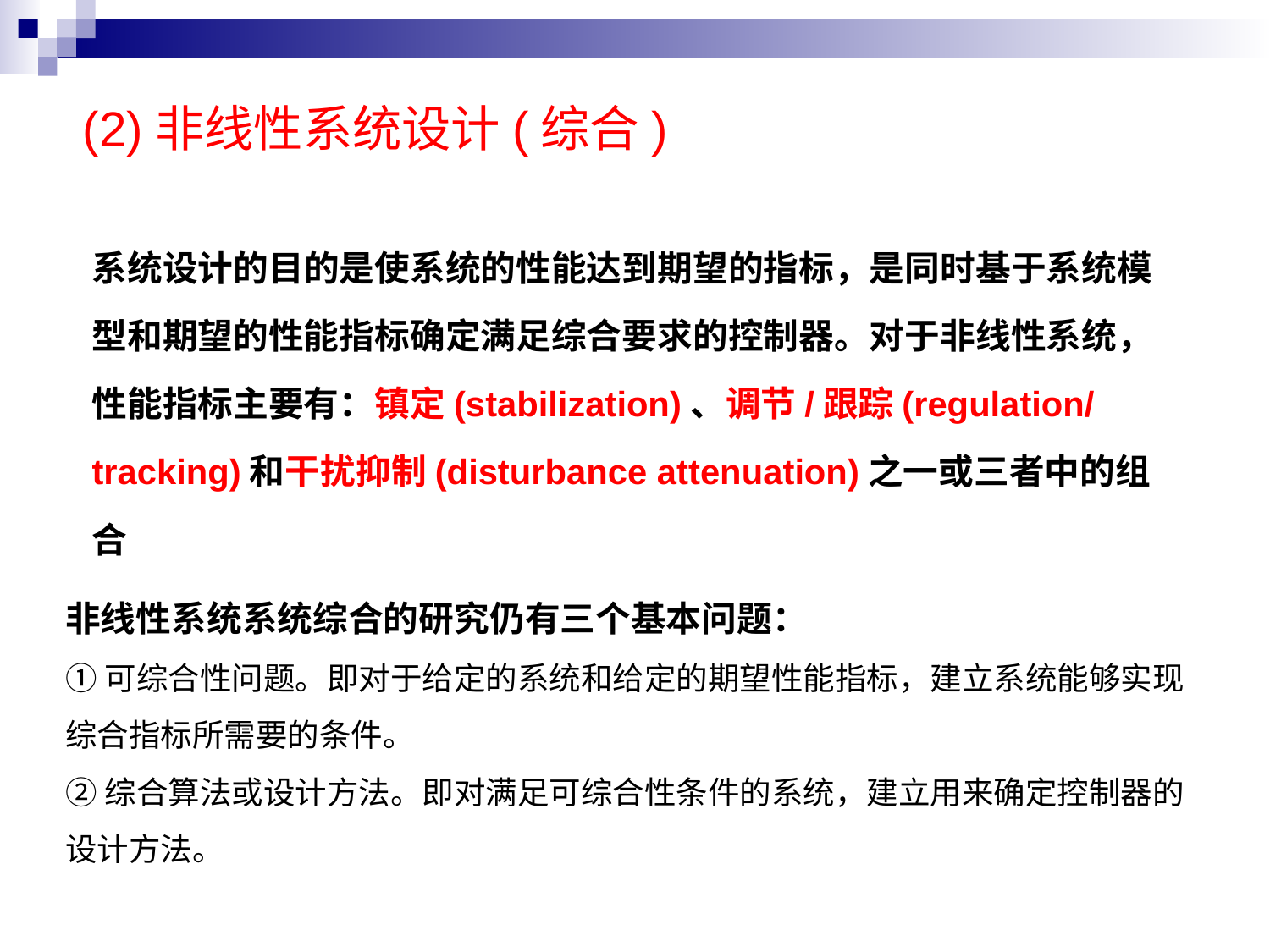

(2)非线性系统设计(综合)：针对被控对象、性能指标要求，构建控制器，使闭环系统达到要求的性能指标
系统设计的目的是使系统的性能达到期望的指标，是同时基于系统模型和期望的性能指标确定满足综合要求的控制器。对于非线性系统，性能指标主要有：镇定(stabilization)、调节/跟踪(regulation/tracking)和干扰抑制(disturbance attenuation)之一或三者中的组合
非线性系统系统综合的研究仍有三个基本问题：
①可综合性问题。即对于给定的系统和给定的期望性能指标，建立系统能够实现综合指标所需要的条件。
②综合算法或设计方法。即对满足可综合性条件的系统，建立用来确定控制器的设计方法。
35